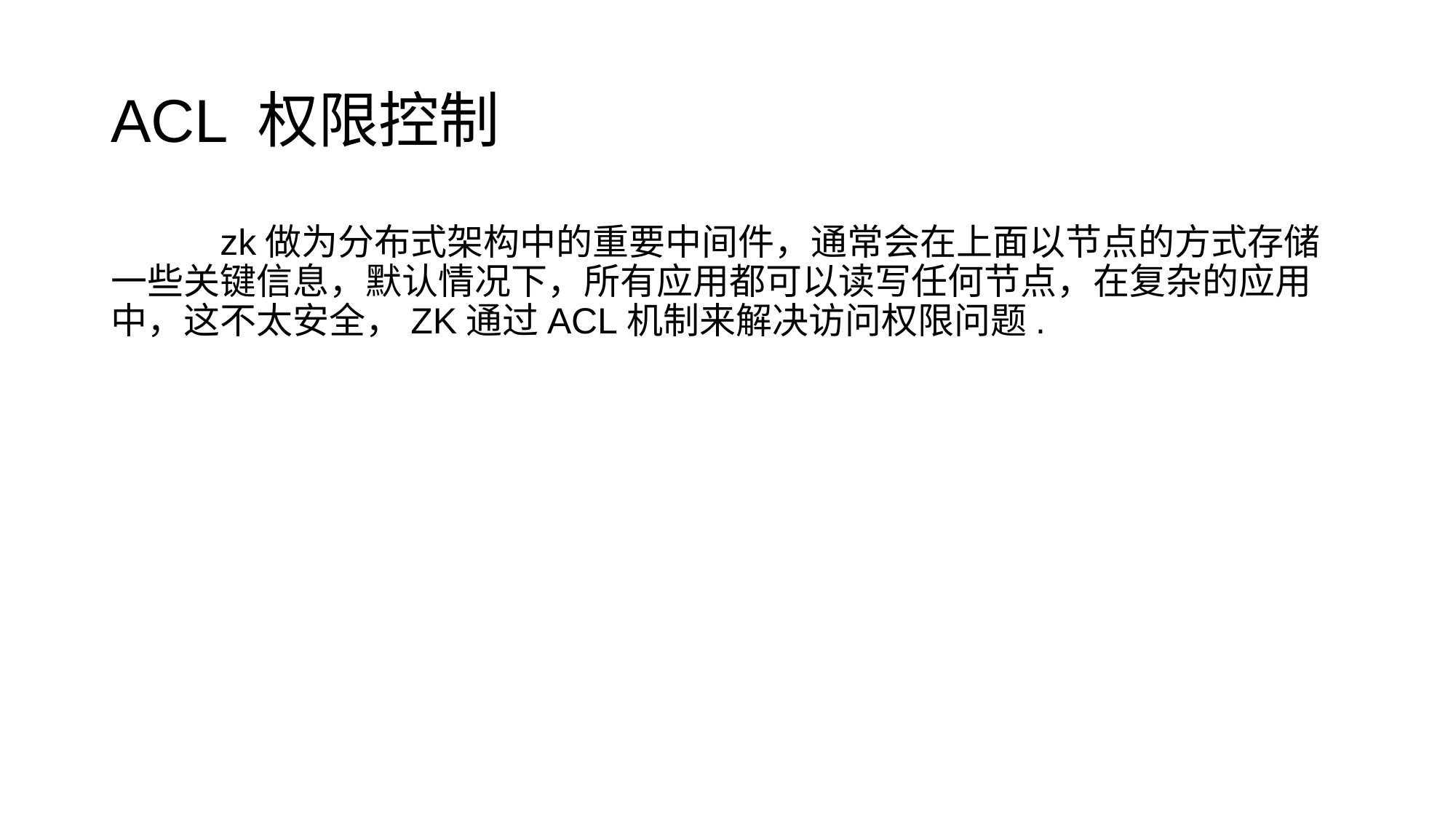

# ACL 权限控制
	zk做为分布式架构中的重要中间件，通常会在上面以节点的方式存储一些关键信息，默认情况下，所有应用都可以读写任何节点，在复杂的应用中，这不太安全，ZK通过ACL机制来解决访问权限问题.